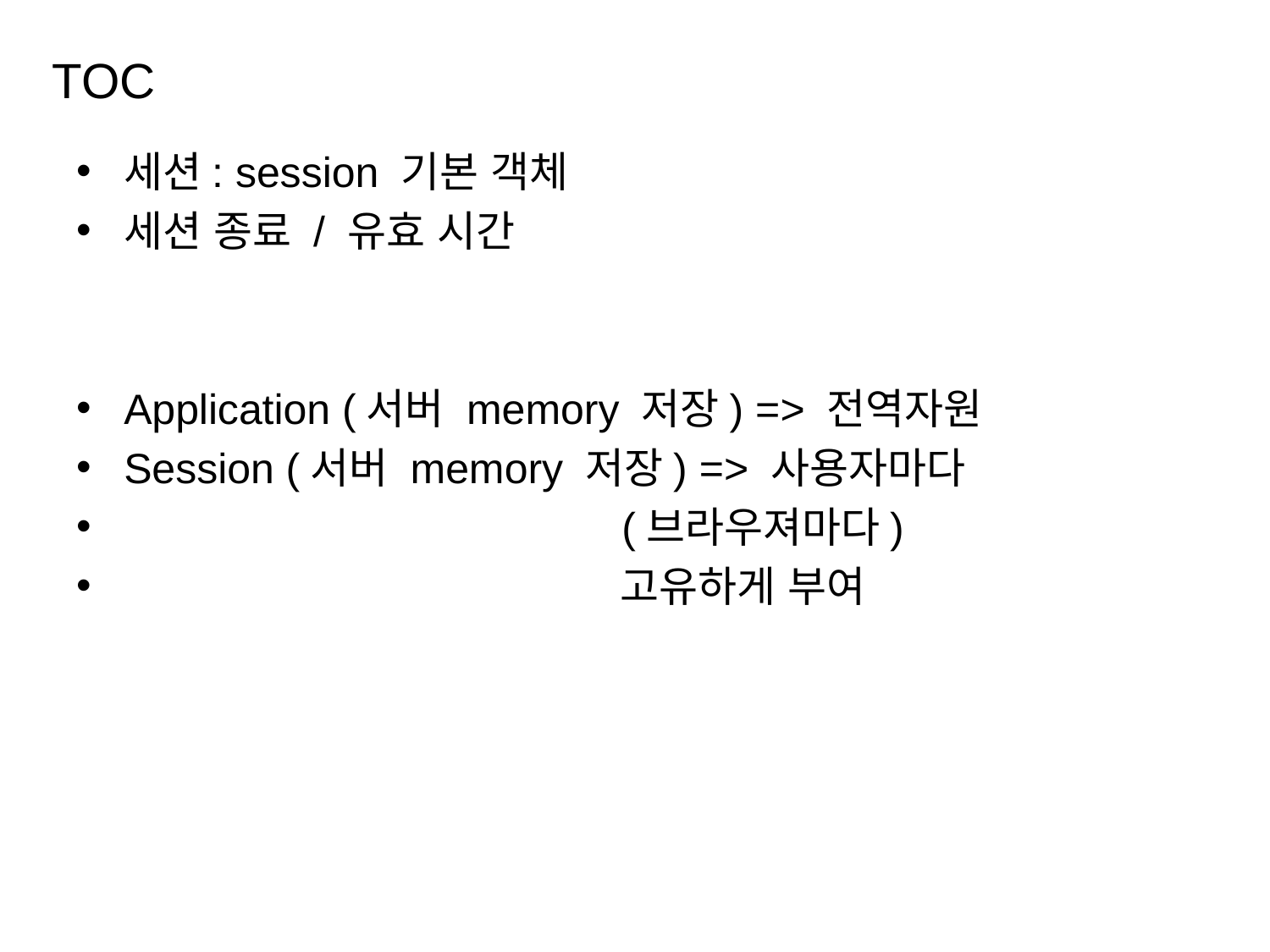

# TOC
세션: session 기본 객체
세션 종료 / 유효 시간

Application (서버 memory 저장) => 전역자원
Session (서버 memory 저장) => 사용자마다
                                          (브라우져마다)
                                         고유하게 부여